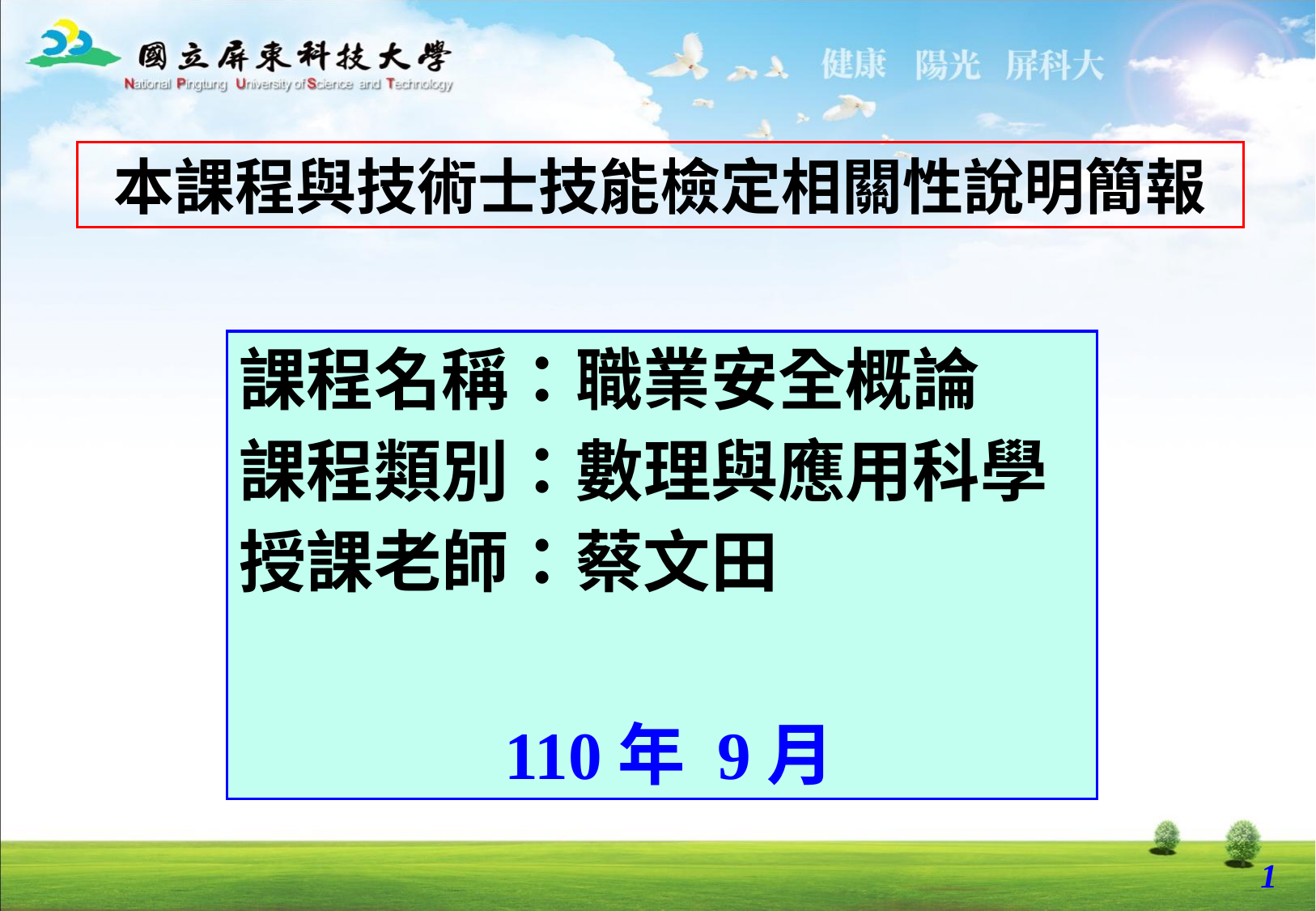

本課程與技術士技能檢定相關性說明簡報
課程名稱：職業安全概論
課程類別：數理與應用科學
授課老師：蔡文田

  110年 9月
1